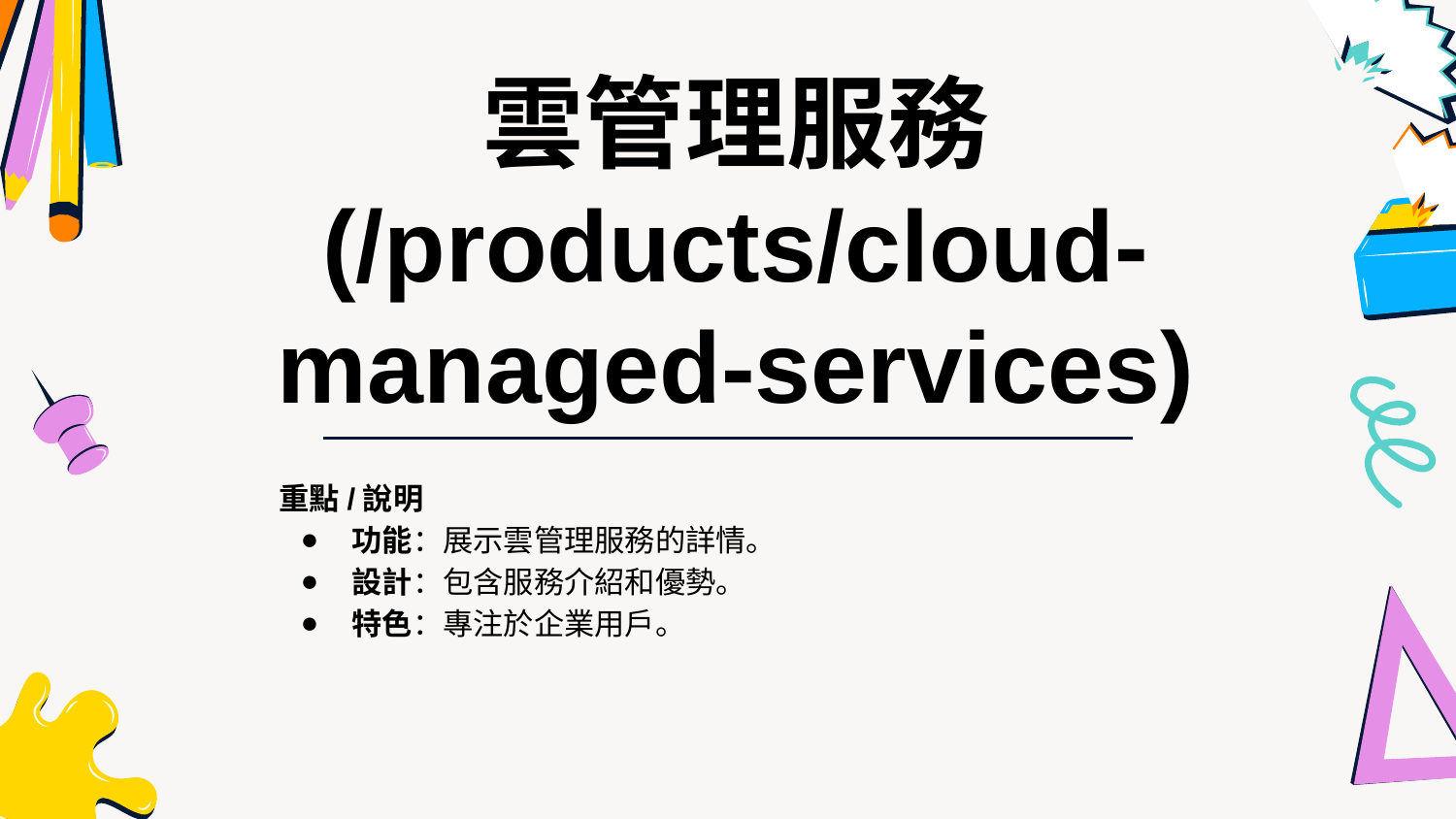

雲管理服務 (/products/cloud-managed-services)
重點/說明
功能：展示雲管理服務的詳情。
設計：包含服務介紹和優勢。
特色：專注於企業用戶。